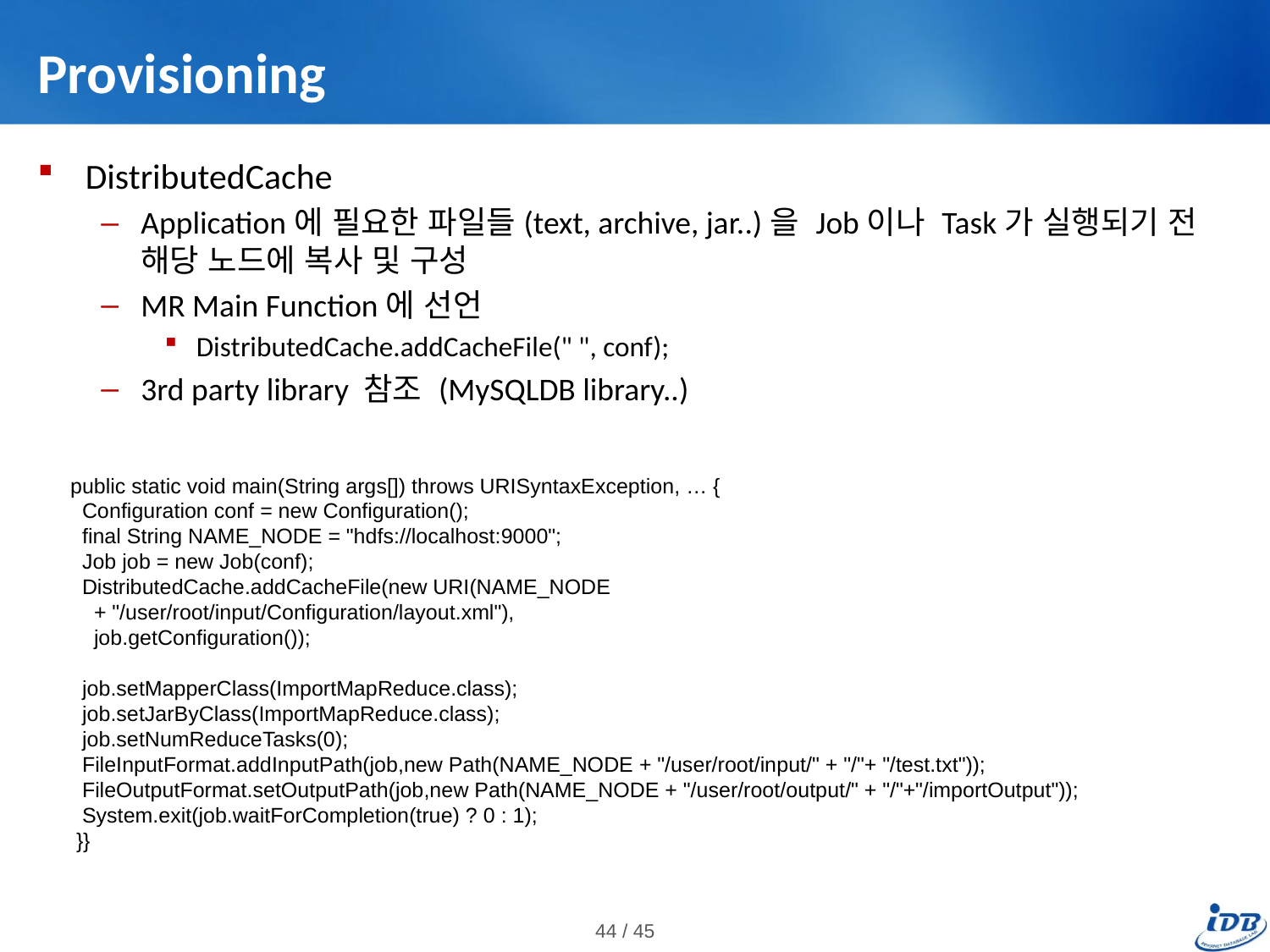

# Provisioning
DistributedCache
Application에 필요한 파일들(text, archive, jar..)을 Job이나 Task가 실행되기 전 해당 노드에 복사 및 구성
MR Main Function에 선언
DistributedCache.addCacheFile(" ", conf);
3rd party library 참조 (MySQLDB library..)
public static void main(String args[]) throws URISyntaxException, … {
  Configuration conf = new Configuration();
  final String NAME_NODE = "hdfs://localhost:9000";
  Job job = new Job(conf);
  DistributedCache.addCacheFile(new URI(NAME_NODE
    + "/user/root/input/Configuration/layout.xml"),
    job.getConfiguration());

  job.setMapperClass(ImportMapReduce.class);
  job.setJarByClass(ImportMapReduce.class);
  job.setNumReduceTasks(0);
  FileInputFormat.addInputPath(job,new Path(NAME_NODE + "/user/root/input/" + "/"+ "/test.txt"));
  FileOutputFormat.setOutputPath(job,new Path(NAME_NODE + "/user/root/output/" + "/"+"/importOutput"));
  System.exit(job.waitForCompletion(true) ? 0 : 1);
 }}